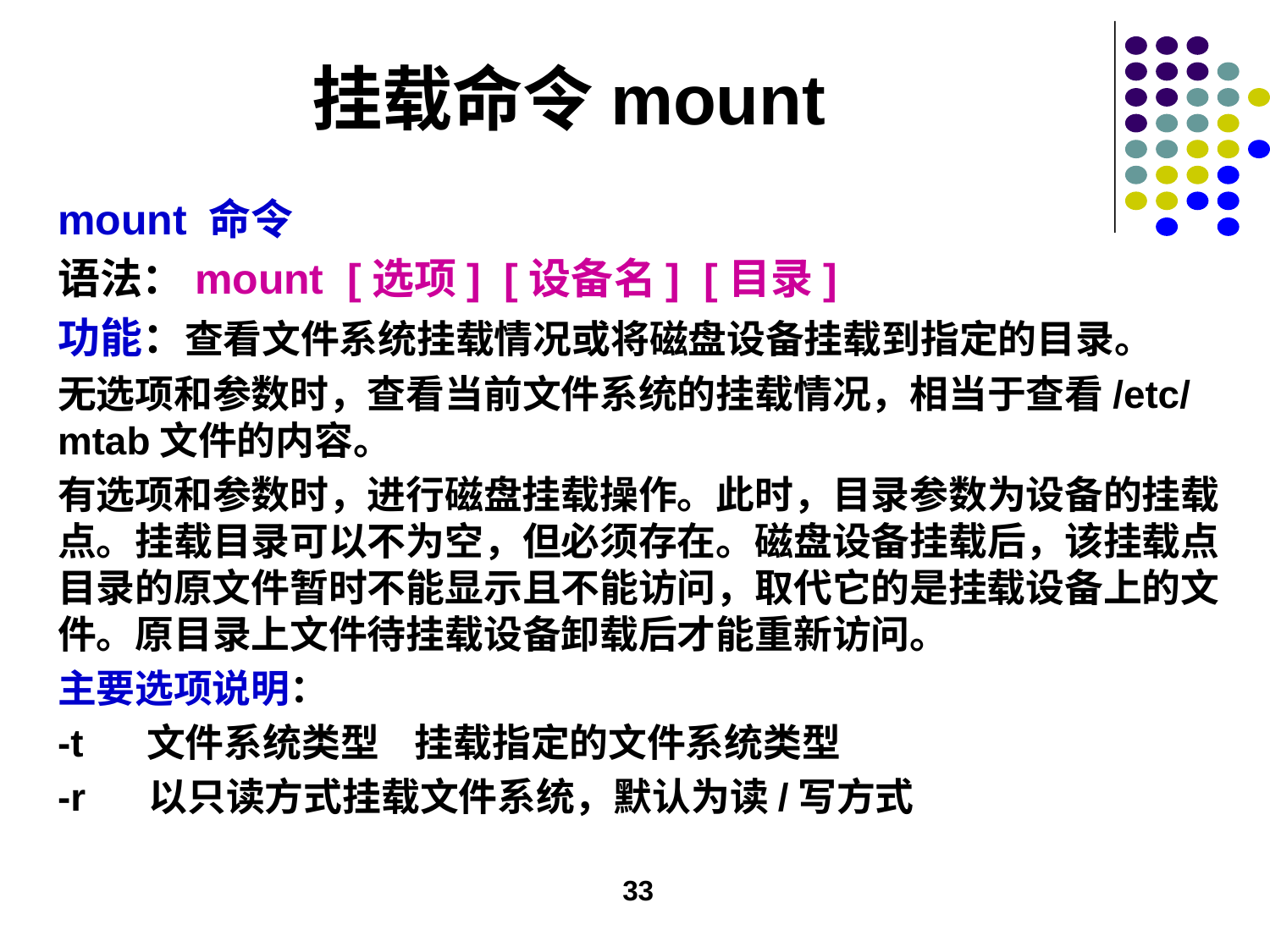

# 挂载命令mount
mount 命令
语法：mount  [选项]  [设备名]  [目录]
功能：查看文件系统挂载情况或将磁盘设备挂载到指定的目录。
无选项和参数时，查看当前文件系统的挂载情况，相当于查看/etc/mtab文件的内容。
有选项和参数时，进行磁盘挂载操作。此时，目录参数为设备的挂载点。挂载目录可以不为空，但必须存在。磁盘设备挂载后，该挂载点目录的原文件暂时不能显示且不能访问，取代它的是挂载设备上的文件。原目录上文件待挂载设备卸载后才能重新访问。
主要选项说明：
-t     文件系统类型    挂载指定的文件系统类型
-r     以只读方式挂载文件系统，默认为读/写方式
33